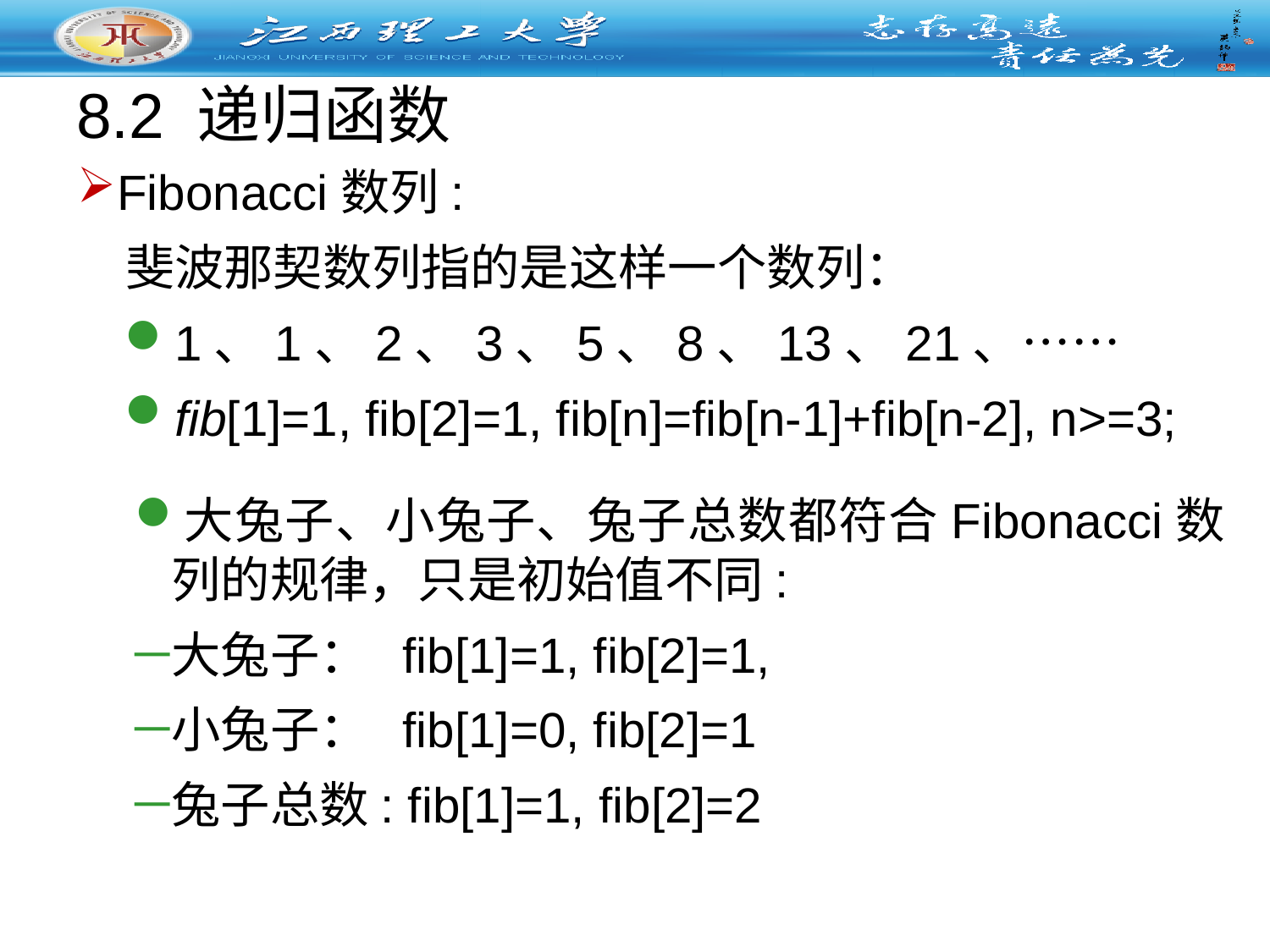

# 8.2 递归函数
Fibonacci数列:
斐波那契数列指的是这样一个数列：
1、1、2、3、5、8、13、21、……
fib[1]=1, fib[2]=1, fib[n]=fib[n-1]+fib[n-2], n>=3;
大兔子、小兔子、兔子总数都符合Fibonacci数列的规律，只是初始值不同:
大兔子：  fib[1]=1, fib[2]=1,
小兔子：  fib[1]=0, fib[2]=1
兔子总数: fib[1]=1, fib[2]=2